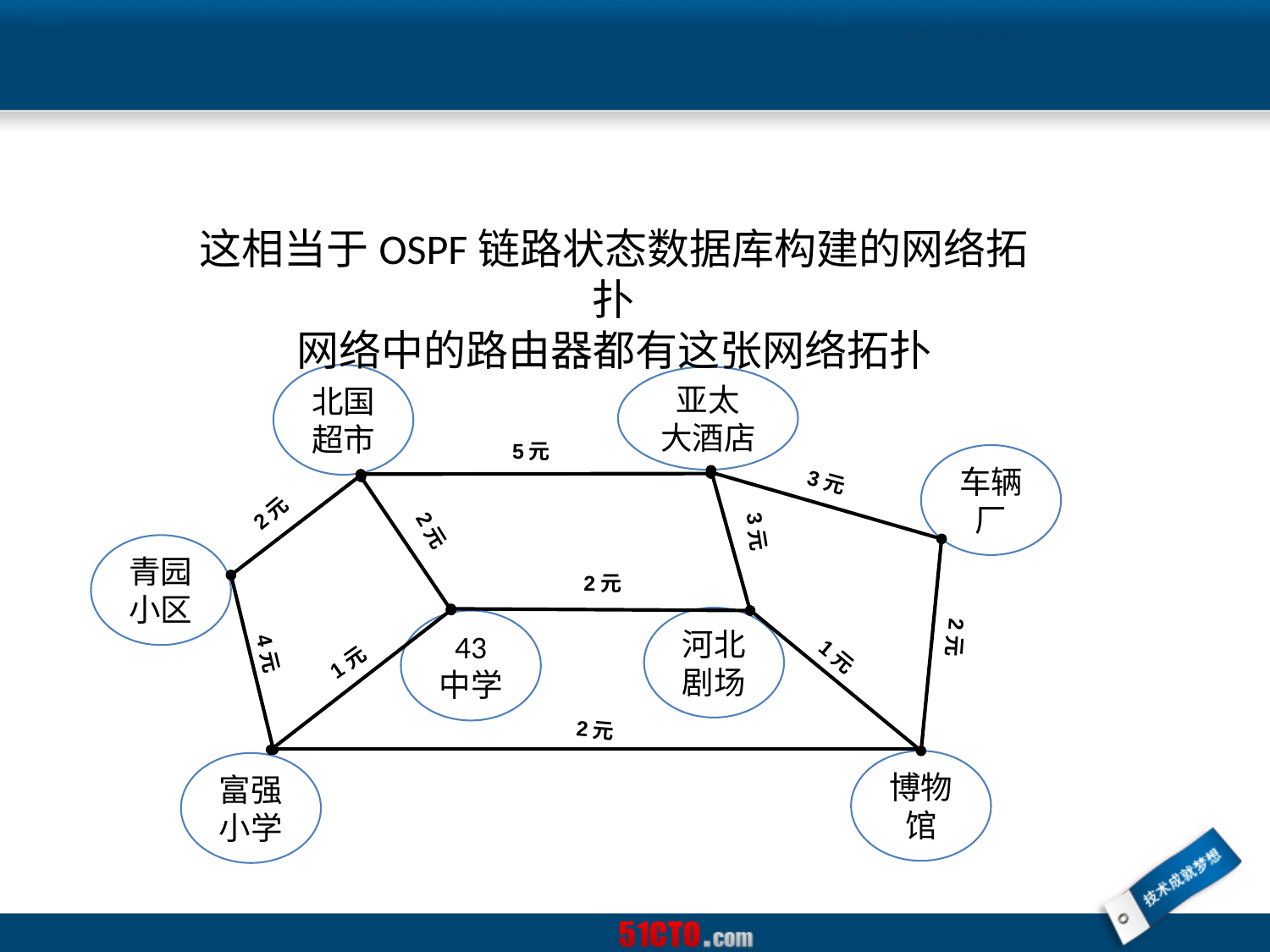

这相当于OSPF链路状态数据库构建的网络拓扑
网络中的路由器都有这张网络拓扑
北国超市
亚太
大酒店
5元
车辆厂
3元
 2元
3元
2元
青园小区
2元
河北剧场
43
中学
2元
4元
1元
1元
2元
博物馆
富强小学